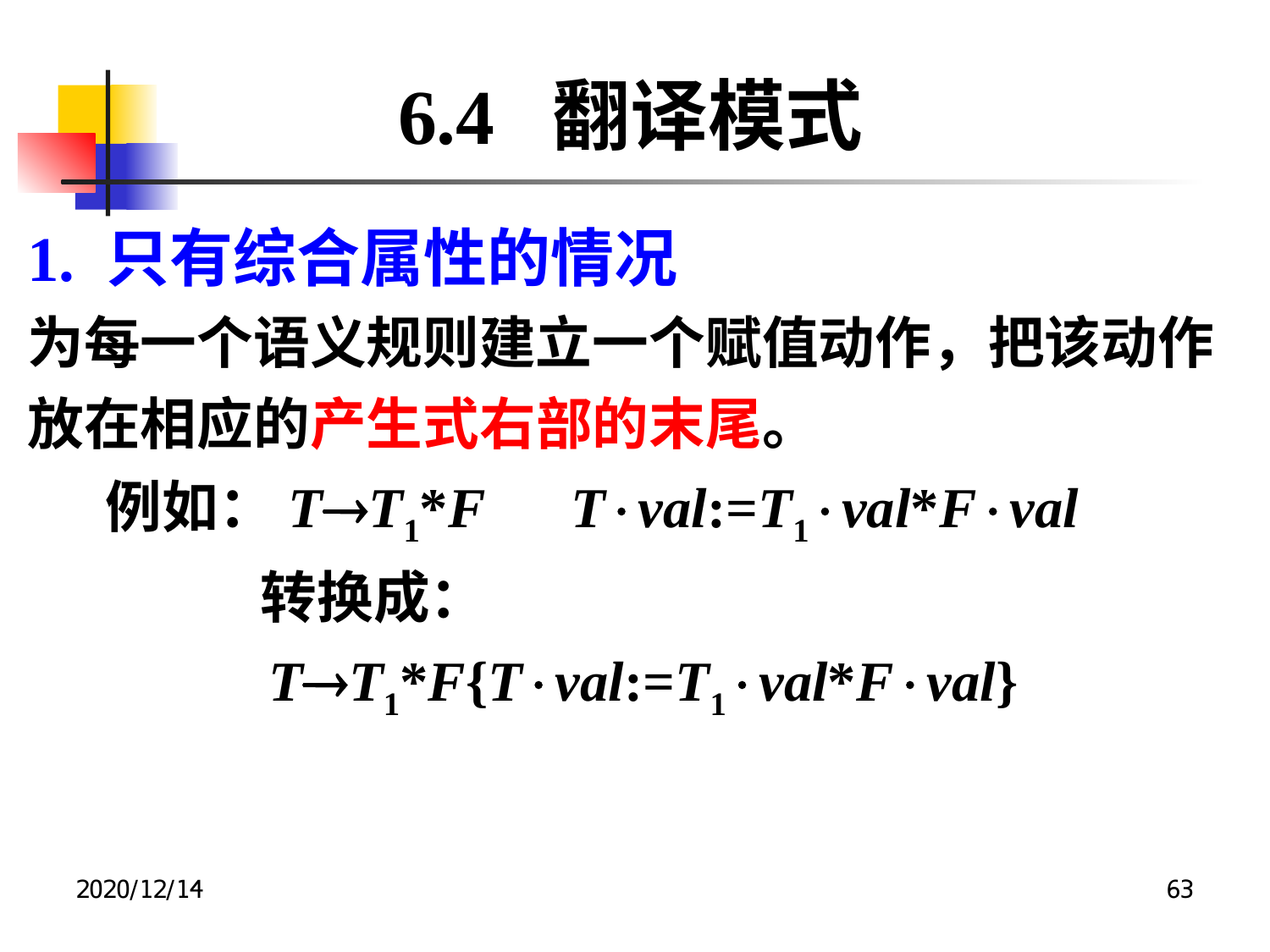

6.4  翻译模式
1. 只有综合属性的情况
为每一个语义规则建立一个赋值动作，把该动作放在相应的产生式右部的末尾。
     例如：T→T1*F      T⋅val:=T1⋅val*F⋅val
                 转换成：
                 T→T1*F{T⋅val:=T1⋅val*F⋅val}
2020/12/14
63